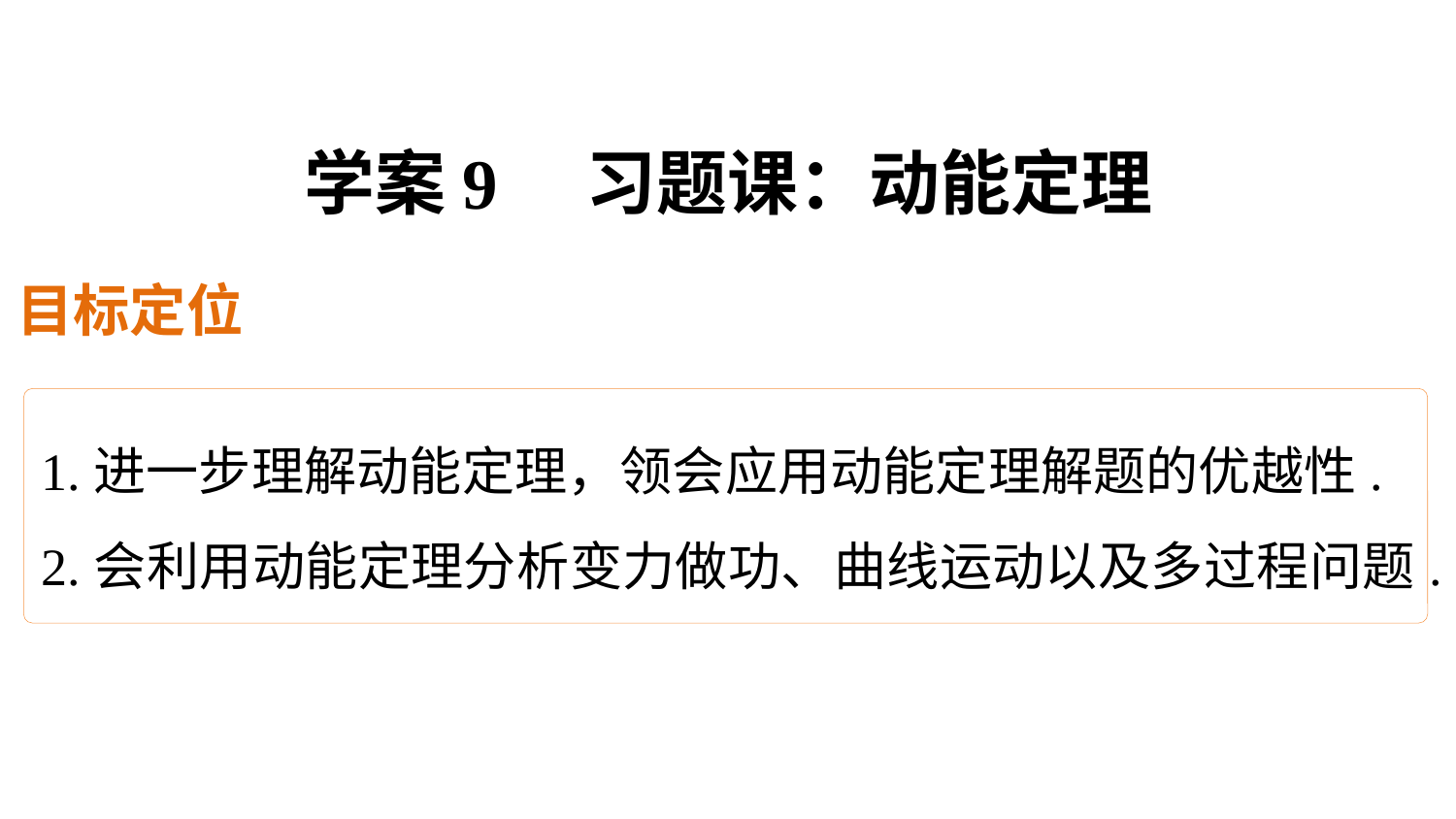

学案9　习题课：动能定理
目标定位

1.进一步理解动能定理，领会应用动能定理解题的优越性.
2.会利用动能定理分析变力做功、曲线运动以及多过程问题.